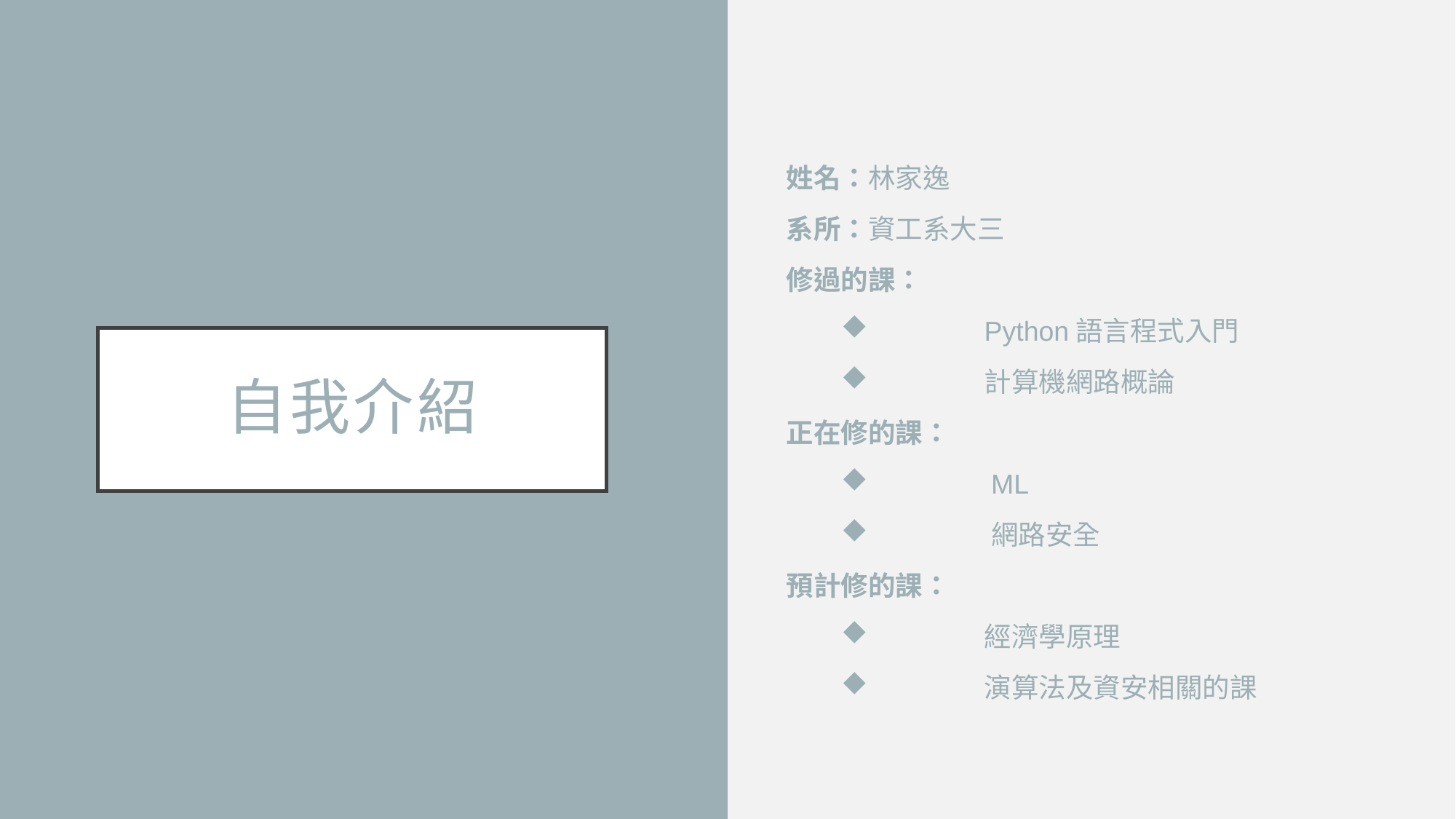

姓名：林家逸
系所：資工系大三
修過的課：
	Python語言程式入門
	計算機網路概論
正在修的課：
	ML
	網路安全
預計修的課：
	經濟學原理
	演算法及資安相關的課
# 自我介紹